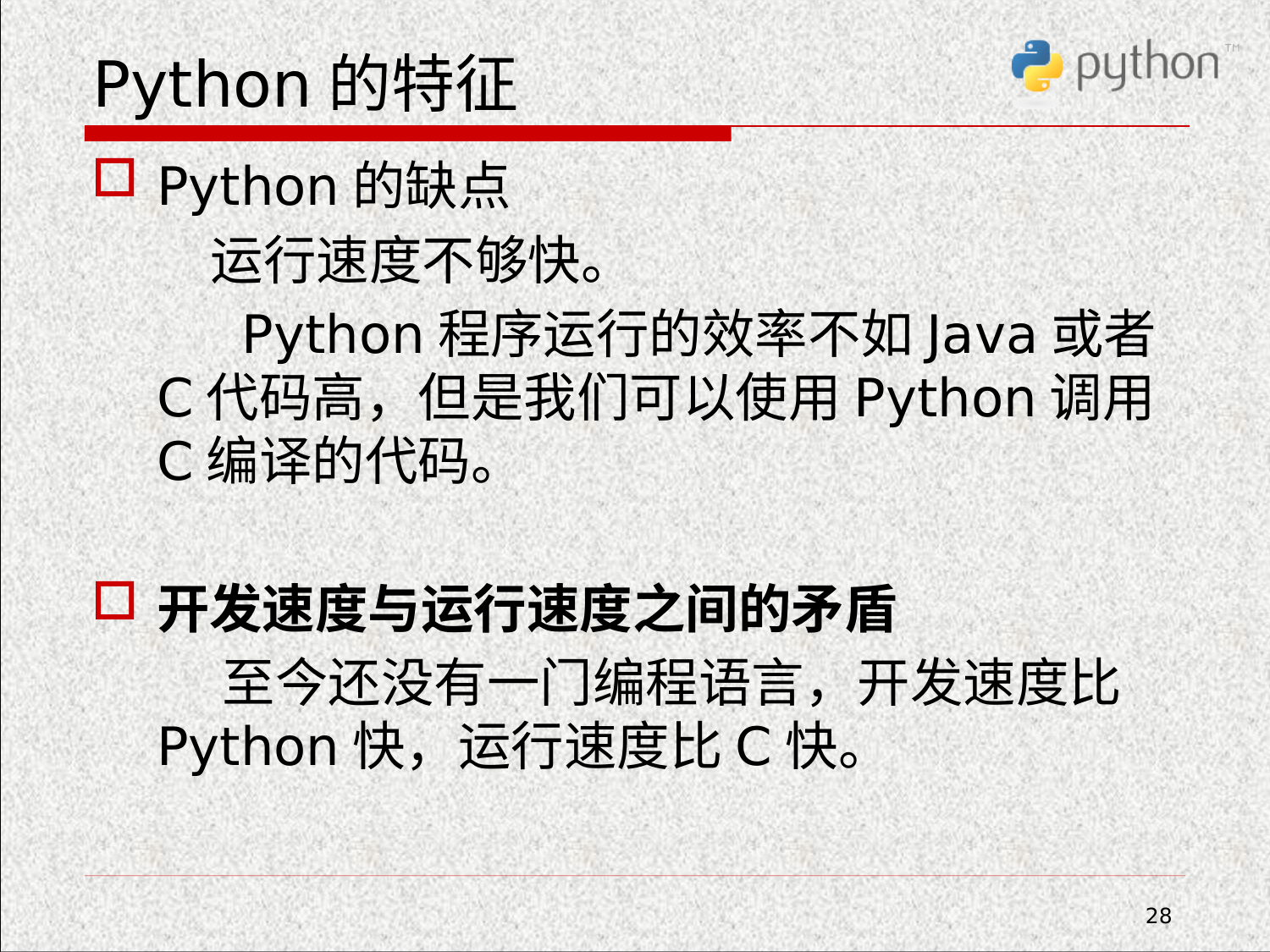

# Python的特征
Python的缺点
         运行速度不够快。
         Python程序运行的效率不如Java或者C代码高，但是我们可以使用Python调用C编译的代码。

开发速度与运行速度之间的矛盾
          至今还没有一门编程语言，开发速度比Python快，运行速度比C快。
28